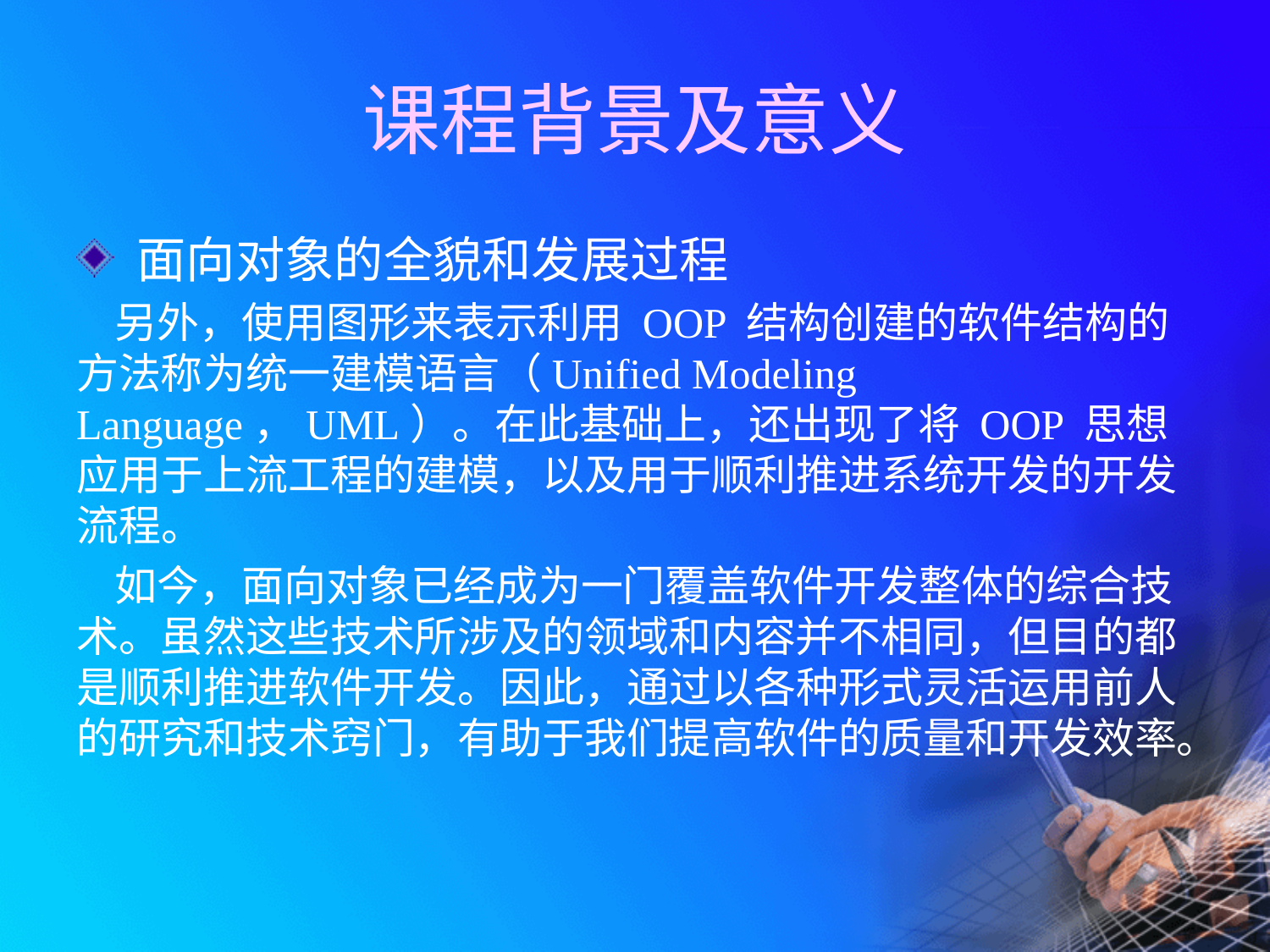

# 课程背景及意义
 面向对象的全貌和发展过程
   另外，使用图形来表示利用 OOP 结构创建的软件结构的方法称为统一建模语言（Unified Modeling Language，UML）。在此基础上，还出现了将 OOP 思想应用于上流工程的建模，以及用于顺利推进系统开发的开发流程。
   如今，面向对象已经成为一门覆盖软件开发整体的综合技术。虽然这些技术所涉及的领域和内容并不相同，但目的都是顺利推进软件开发。因此，通过以各种形式灵活运用前人的研究和技术窍门，有助于我们提高软件的质量和开发效率。